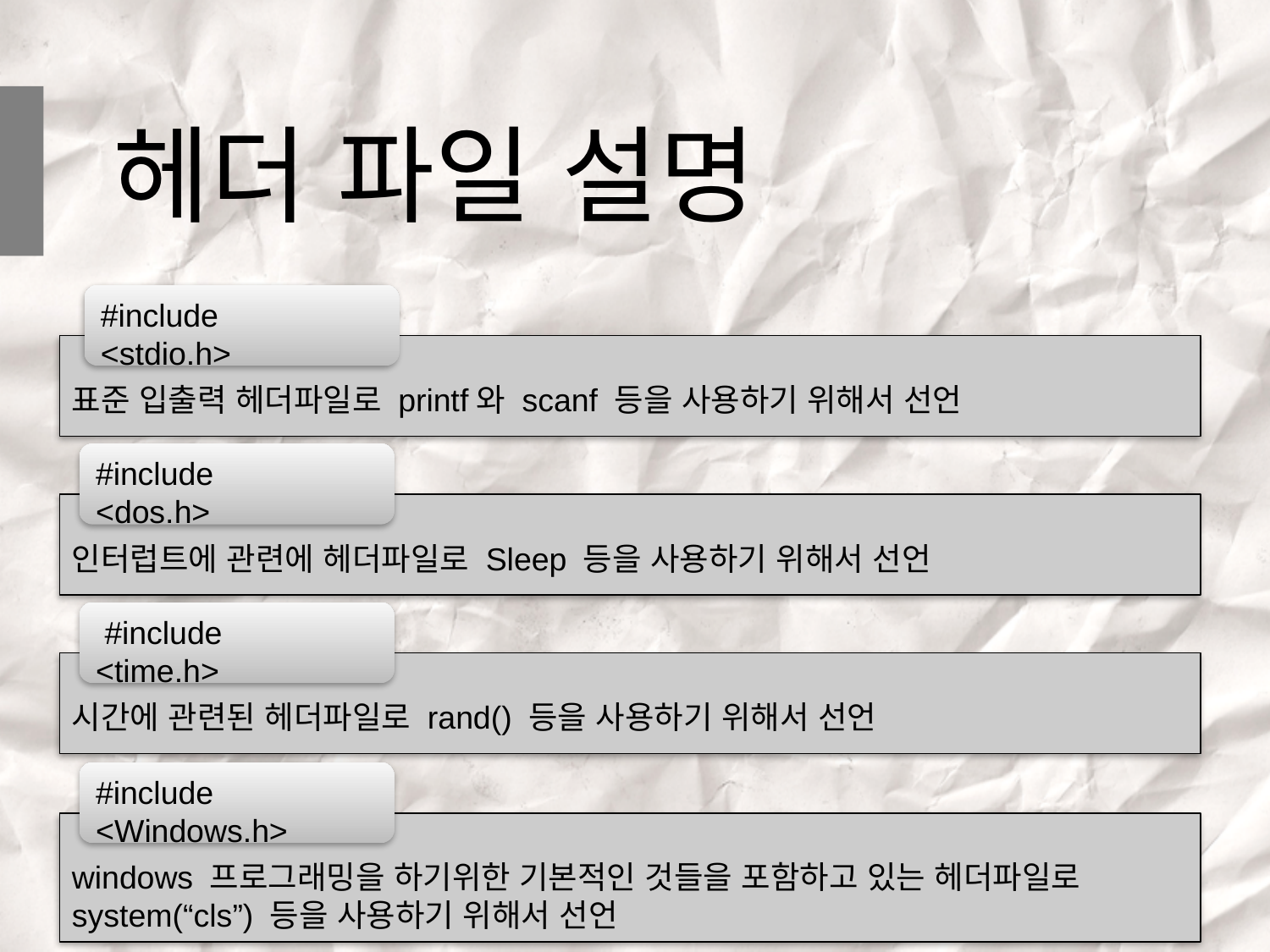

도스 시절 인터럽트에 관련

도스 시절 인터럽트에 관련

 헤더 파일 설명
#include
<stdio.h>

표준 입출력 헤더파일로 printf와 scanf 등을 사용하기 위해서 선언
#include
<dos.h>

인터럽트에 관련에 헤더파일로 Sleep 등을 사용하기 위해서 선언

 #include
<time.h>

시간에 관련된 헤더파일로 rand() 등을 사용하기 위해서 선언
#include
<Windows.h>

windows 프로그래밍을 하기위한 기본적인 것들을 포함하고 있는 헤더파일로 system(“cls”) 등을 사용하기 위해서 선언